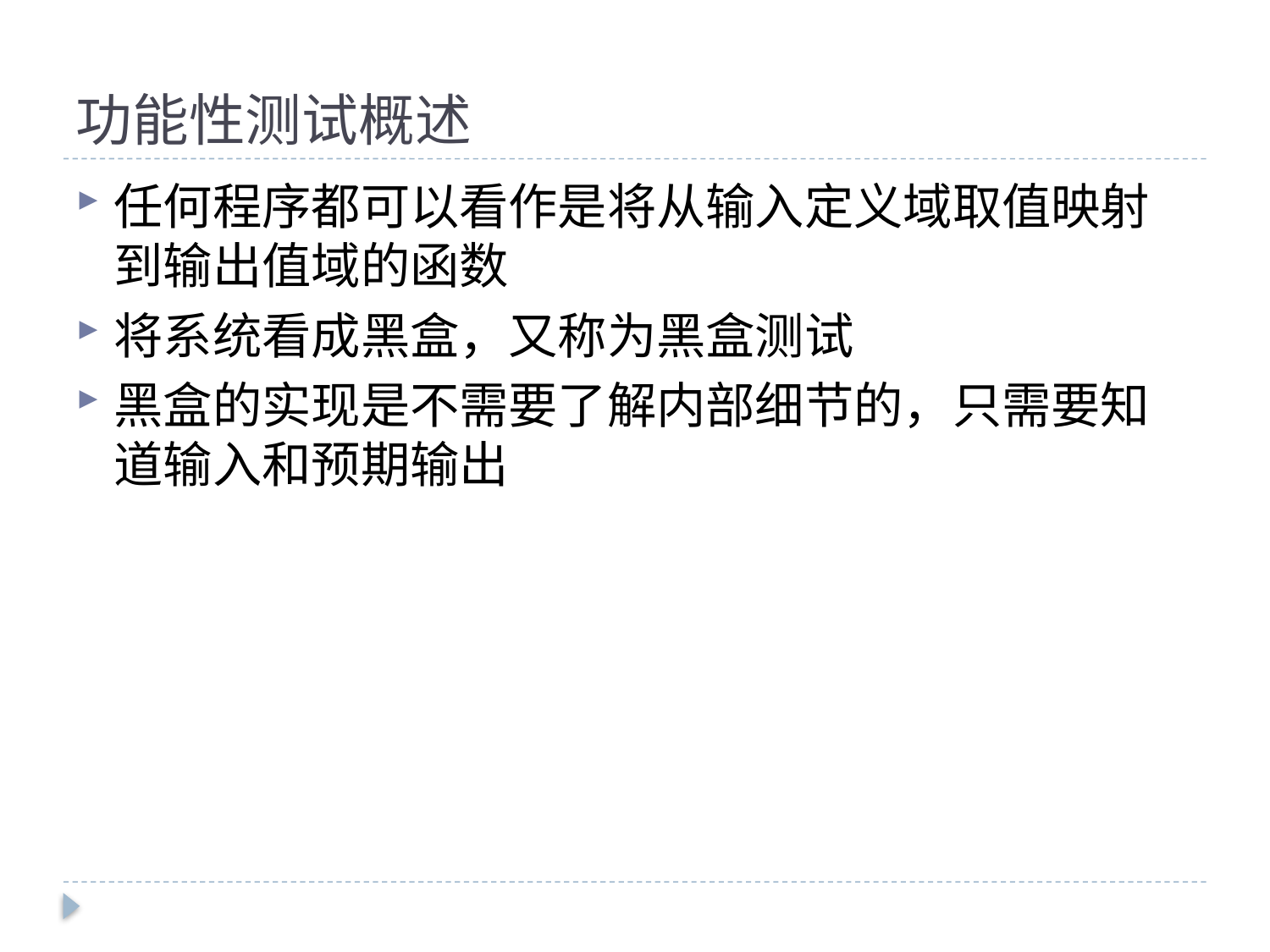

# 功能性测试概述
任何程序都可以看作是将从输入定义域取值映射到输出值域的函数
将系统看成黑盒，又称为黑盒测试
黑盒的实现是不需要了解内部细节的，只需要知道输入和预期输出